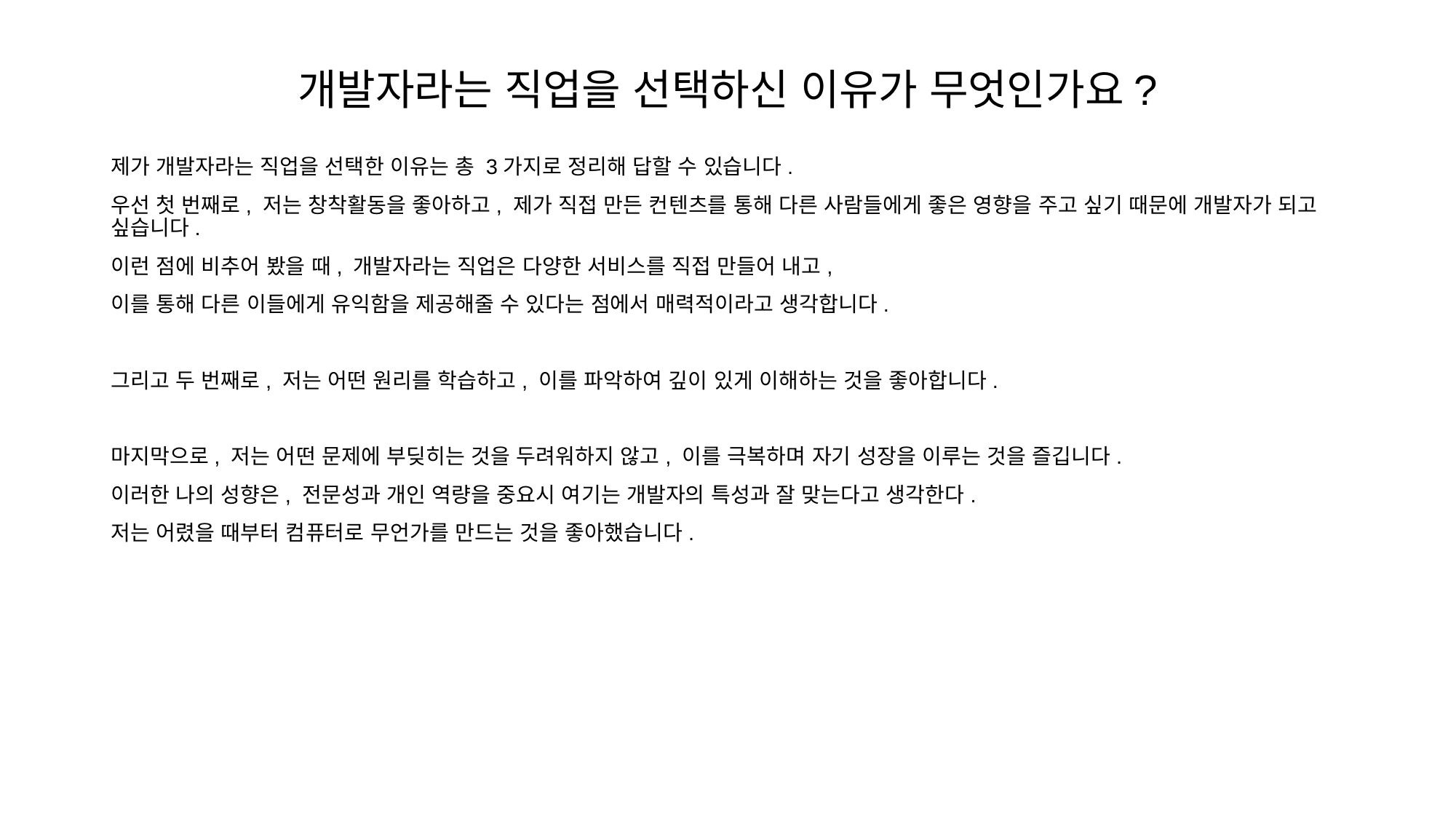

# 개발자라는 직업을 선택하신 이유가 무엇인가요?
제가 개발자라는 직업을 선택한 이유는 총 3가지로 정리해 답할 수 있습니다.
우선 첫 번째로, 저는 창착활동을 좋아하고, 제가 직접 만든 컨텐츠를 통해 다른 사람들에게 좋은 영향을 주고 싶기 때문에 개발자가 되고 싶습니다.
이런 점에 비추어 봤을 때, 개발자라는 직업은 다양한 서비스를 직접 만들어 내고,
이를 통해 다른 이들에게 유익함을 제공해줄 수 있다는 점에서 매력적이라고 생각합니다.

그리고 두 번째로, 저는 어떤 원리를 학습하고, 이를 파악하여 깊이 있게 이해하는 것을 좋아합니다.

마지막으로, 저는 어떤 문제에 부딪히는 것을 두려워하지 않고, 이를 극복하며 자기 성장을 이루는 것을 즐깁니다.
이러한 나의 성향은, 전문성과 개인 역량을 중요시 여기는 개발자의 특성과 잘 맞는다고 생각한다.
저는 어렸을 때부터 컴퓨터로 무언가를 만드는 것을 좋아했습니다.